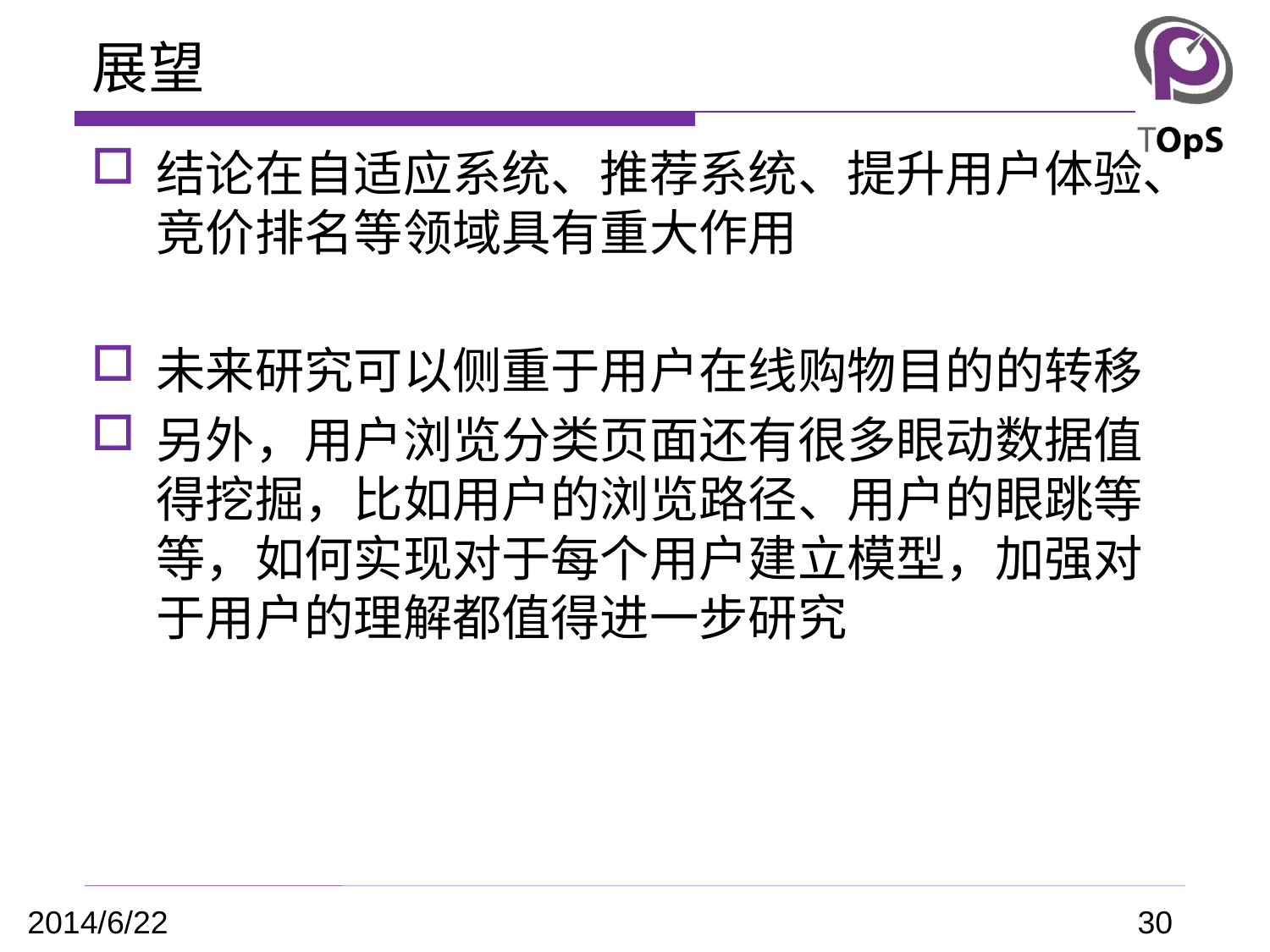

# 展望
结论在自适应系统、推荐系统、提升用户体验、竞价排名等领域具有重大作用

未来研究可以侧重于用户在线购物目的的转移
另外，用户浏览分类页面还有很多眼动数据值得挖掘，比如用户的浏览路径、用户的眼跳等等，如何实现对于每个用户建立模型，加强对于用户的理解都值得进一步研究
30
2014/6/22